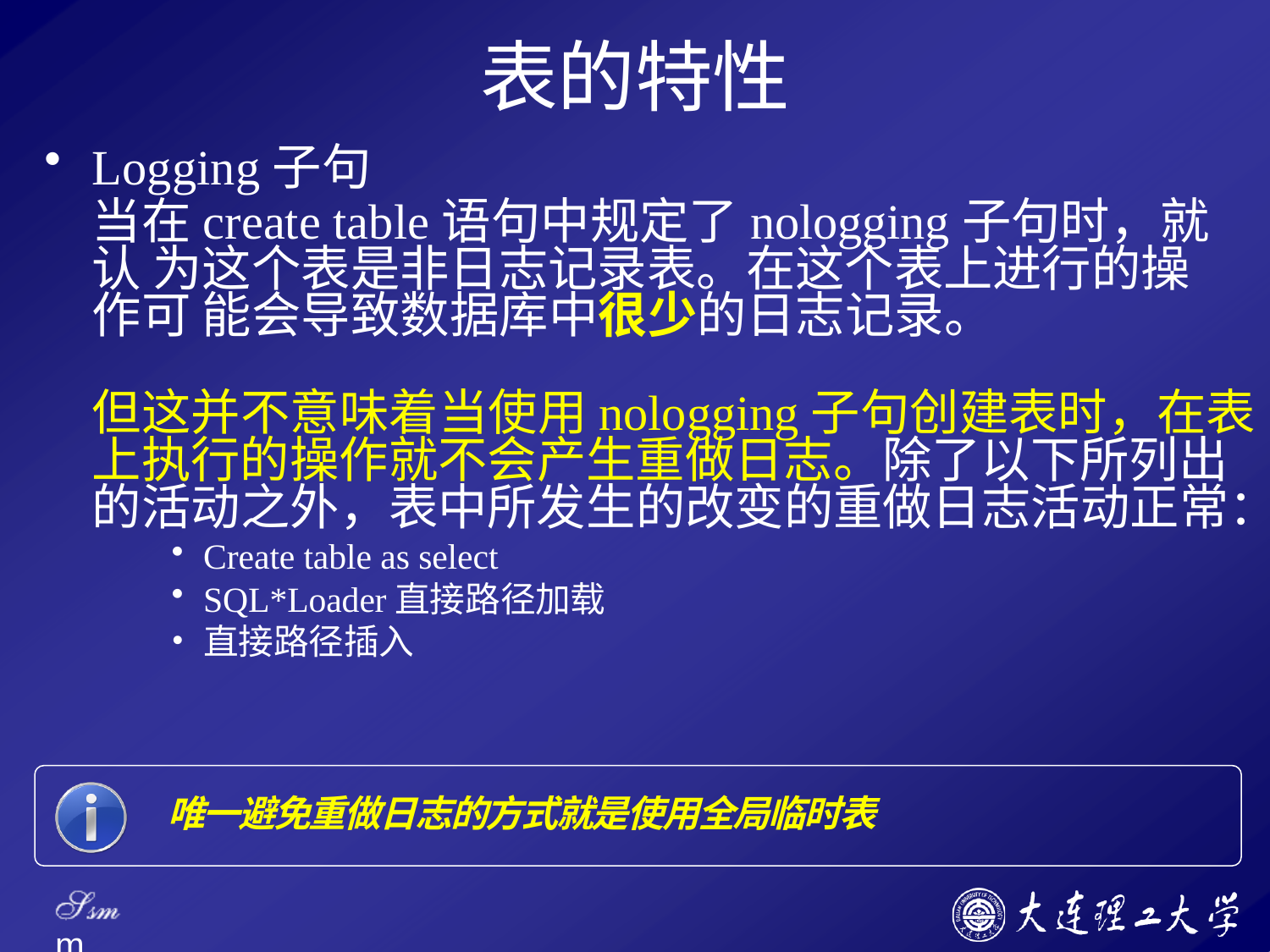

# 表的特性
Logging子句
当在create table语句中规定了nologging子句时，就认 为这个表是非日志记录表。在这个表上进行的操作可 能会导致数据库中很少的日志记录。

但这并不意味着当使用nologging子句创建表时，在表 上执行的操作就不会产生重做日志。除了以下所列出 的活动之外，表中所发生的改变的重做日志活动正常：
Create table as select
SQL*Loader直接路径加载
直接路径插入

唯一避免重做日志的方式就是使用全局临时表

Ssm